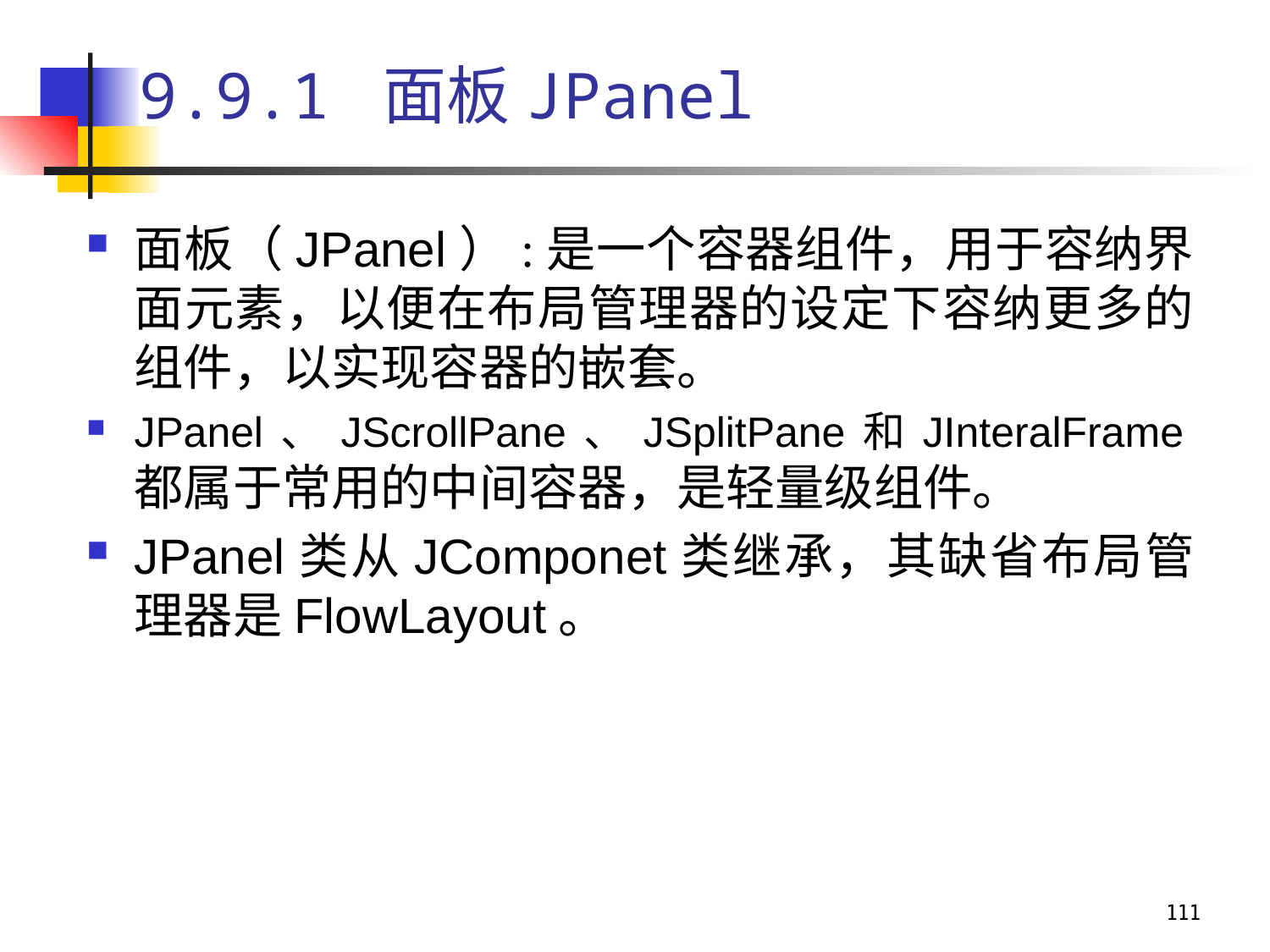

# 9.9.1 面板JPanel
面板（JPanel）:是一个容器组件，用于容纳界面元素，以便在布局管理器的设定下容纳更多的组件，以实现容器的嵌套。
JPanel、JScrollPane、JSplitPane和JInteralFrame都属于常用的中间容器，是轻量级组件。
JPanel类从JComponet类继承，其缺省布局管理器是FlowLayout。